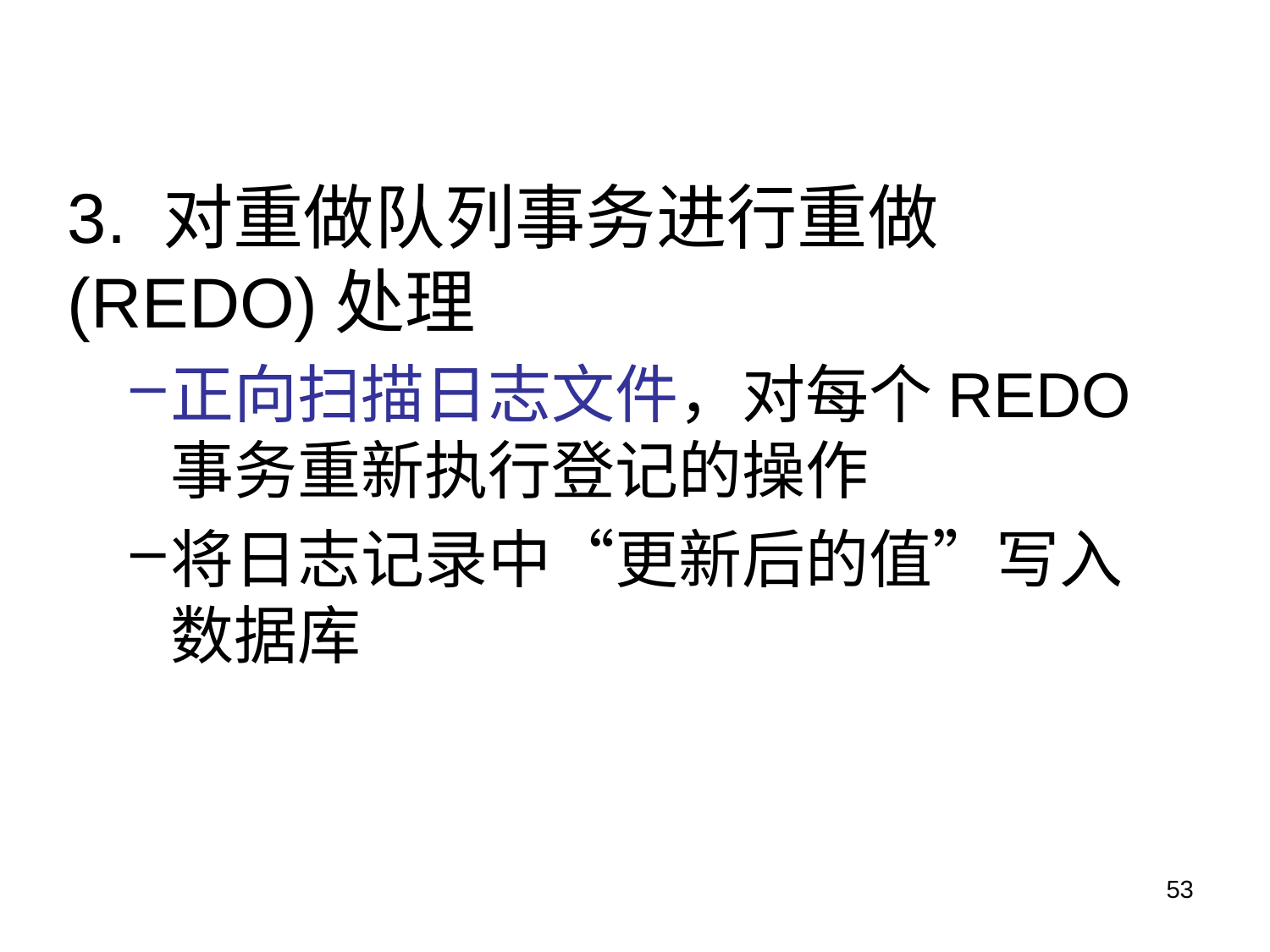

3. 对重做队列事务进行重做(REDO)处理
正向扫描日志文件，对每个REDO事务重新执行登记的操作
将日志记录中“更新后的值”写入数据库

53